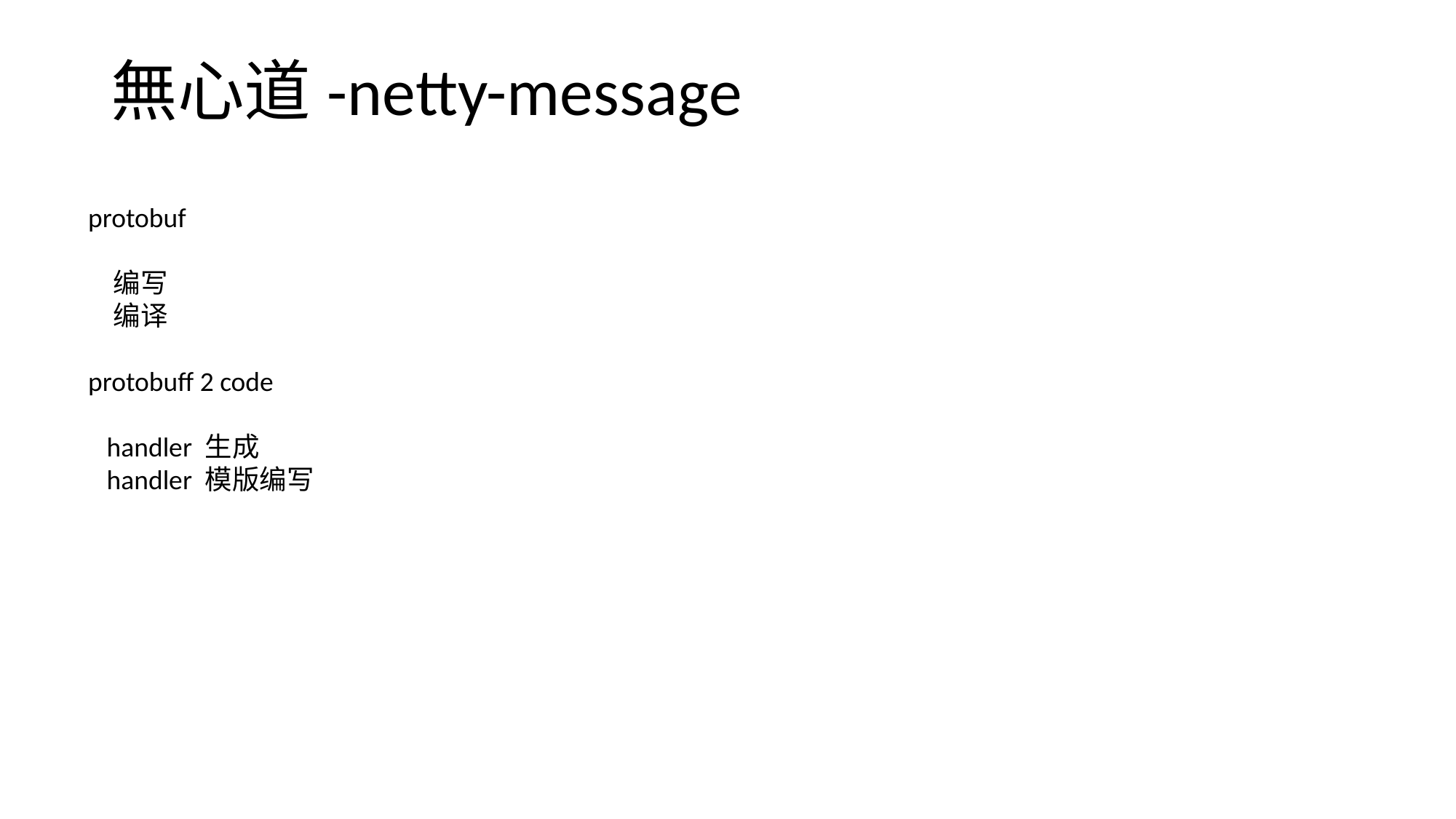

# 無心道-netty-message
protobuf

   编写
   编译

protobuff 2 code

   handler 生成
   handler 模版编写